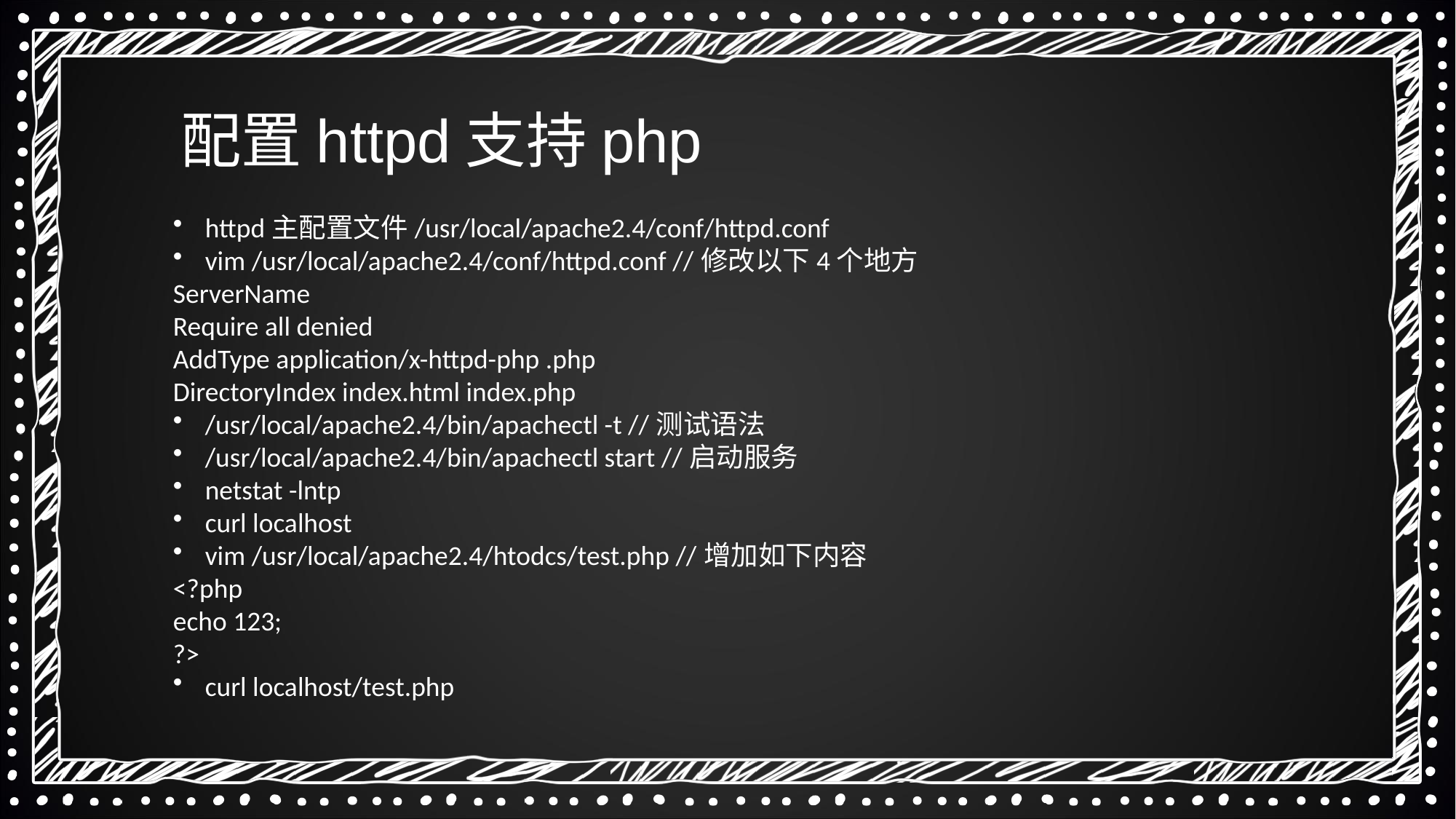

配置httpd支持php
 httpd主配置文件/usr/local/apache2.4/conf/httpd.conf
 vim /usr/local/apache2.4/conf/httpd.conf //修改以下4个地方
ServerName
Require all denied
AddType application/x-httpd-php .php
DirectoryIndex index.html index.php
 /usr/local/apache2.4/bin/apachectl -t //测试语法
 /usr/local/apache2.4/bin/apachectl start //启动服务
 netstat -lntp
 curl localhost
 vim /usr/local/apache2.4/htodcs/test.php //增加如下内容
<?php
echo 123;
?>
 curl localhost/test.php